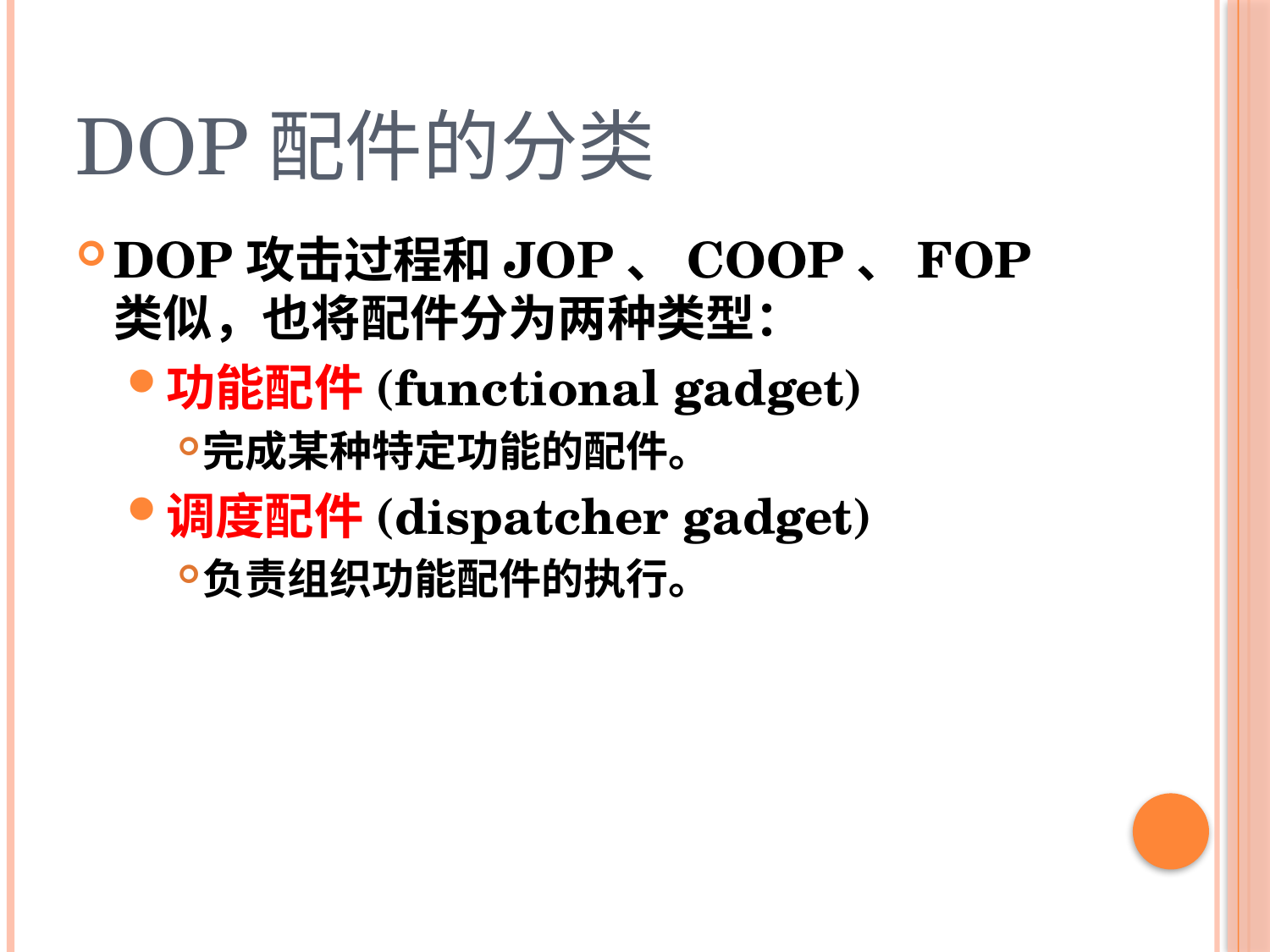

# DOP配件的分类
DOP攻击过程和JOP、COOP、FOP类似，也将配件分为两种类型：
功能配件(functional gadget)
完成某种特定功能的配件。
调度配件(dispatcher gadget)
负责组织功能配件的执行。